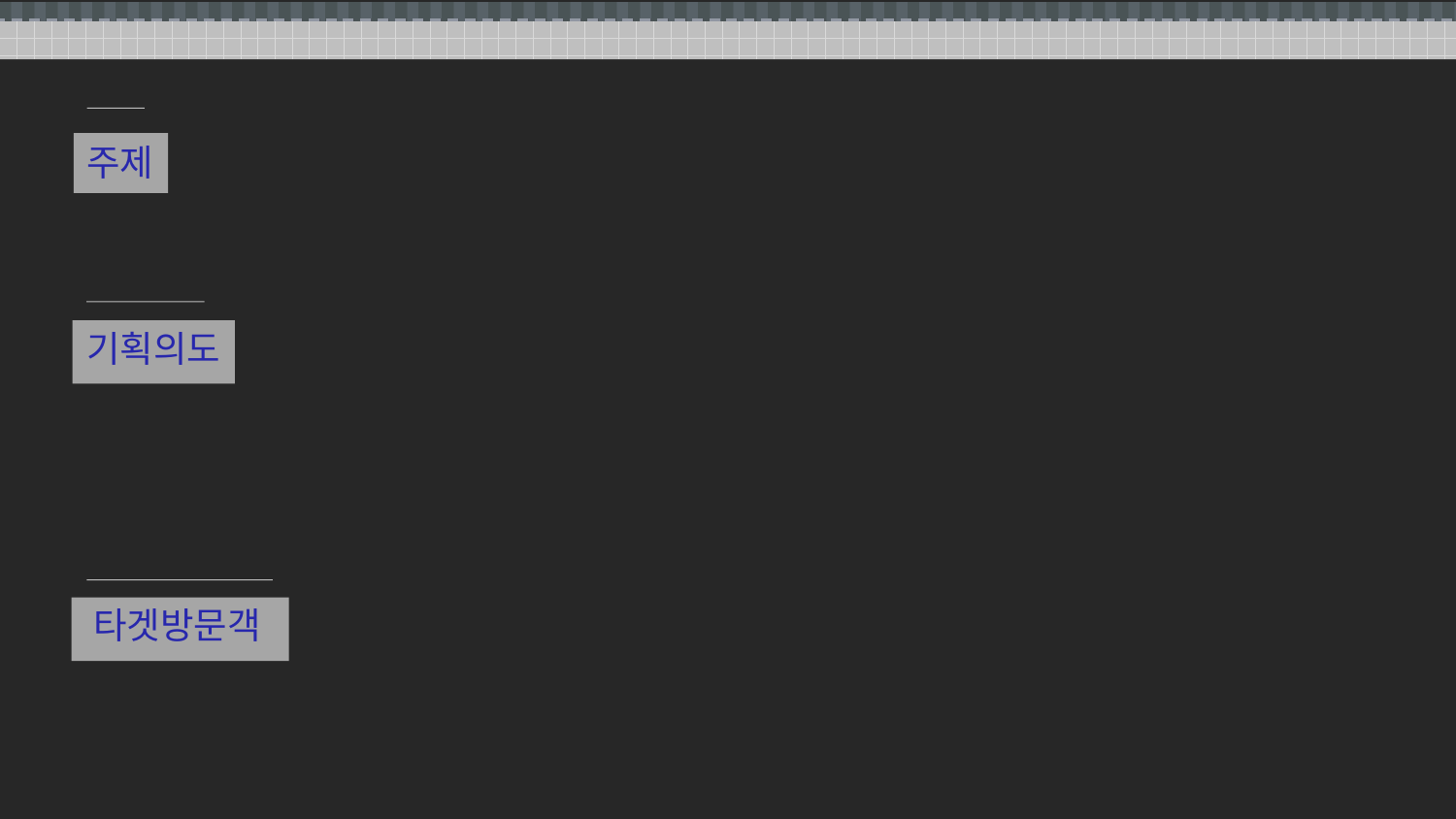

주제
시대물을 그 시대별 역사정보와 함께 소개하는 웹.

기획의도
시대물 관련 영화나 드라마를 볼 때 그에 관련된 역사적배경을 아는것과 모르는 것은 차원이 다르다. 역사적 배경을 소개하여 시대물을 더욱 깊이 있고 재미있게 감상하도록 돕는다.
또한 시대물을 같은 시대별로 묶어서 소개하여 제작자에 따라 역사가 다르게 해석되는 것 또한 경험할 수 있도록 한다.

타겟방문객
시대물을 좋아하는 사람들 또는 역사에 관심있는 사람들